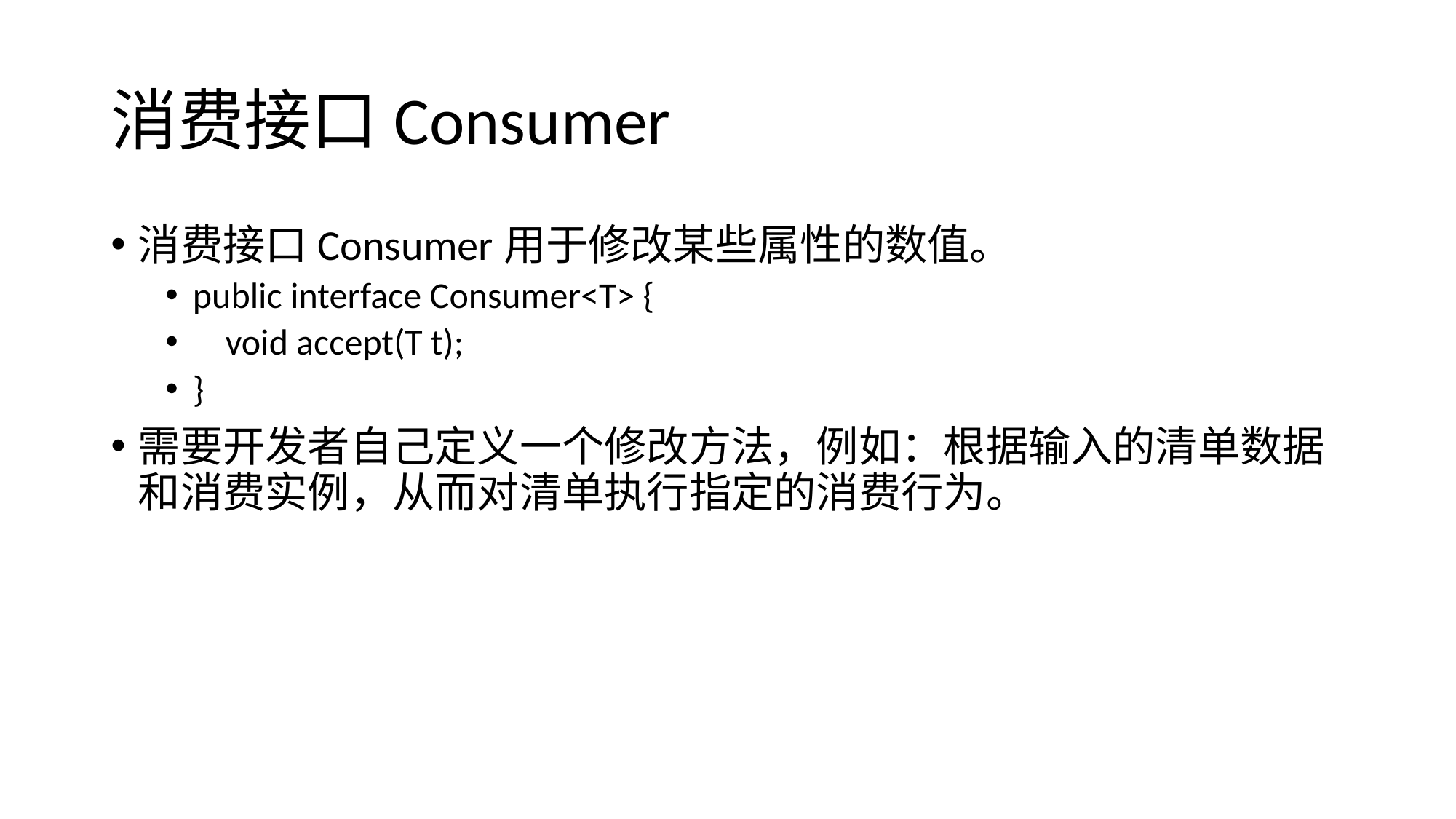

# 消费接口Consumer
消费接口Consumer用于修改某些属性的数值。
public interface Consumer<T> {
    void accept(T t);
}
需要开发者自己定义一个修改方法，例如：根据输入的清单数据和消费实例，从而对清单执行指定的消费行为。